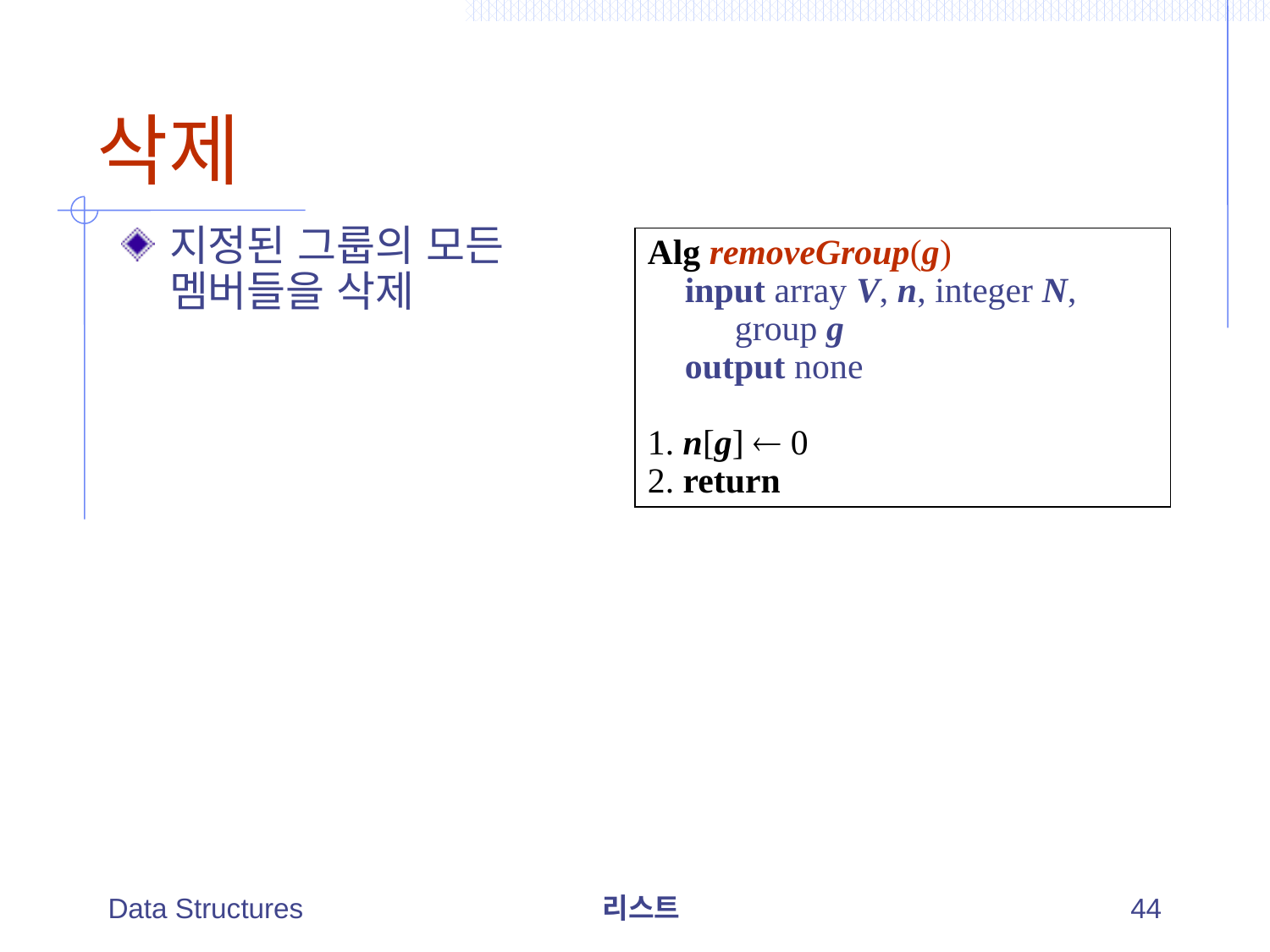

# 삭제
지정된 그룹의 모든 멤버들을 삭제
Alg removeGroup(g)
	input array V, n, integer N, 			group g
	output none

1. n[g] ← 0
2. return
Data Structures
리스트
44